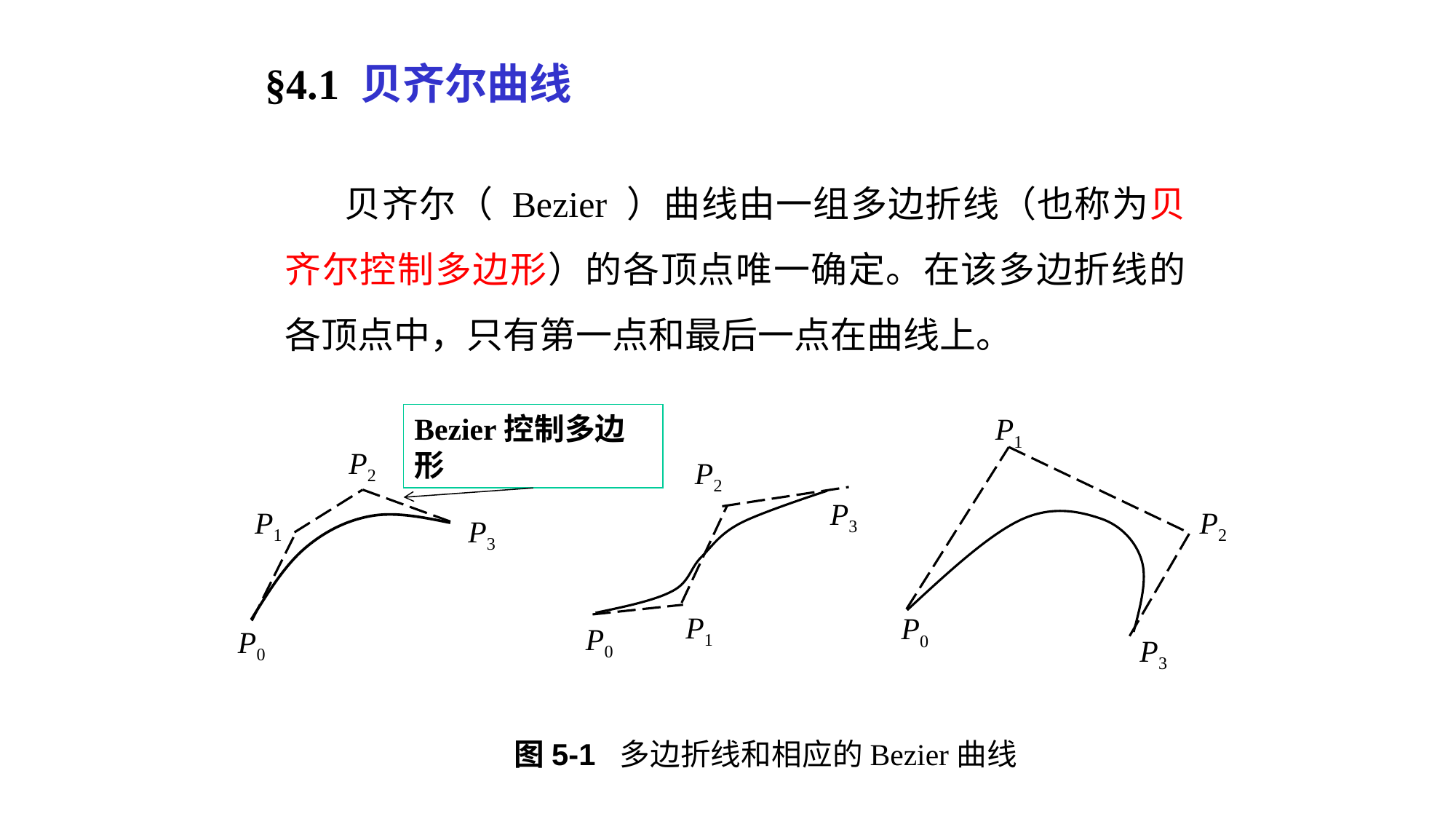

§4.1 贝齐尔曲线
          贝齐尔（ Bezier ）曲线由一组多边折线（也称为贝齐尔控制多边形）的各顶点唯一确定。在该多边折线的各顶点中，只有第一点和最后一点在曲线上。
Bezier控制多边形
P2
P1
P3

P0
P1
P2

P0
P3
P2

P3
P1
P0
图5-1  多边折线和相应的Bezier曲线